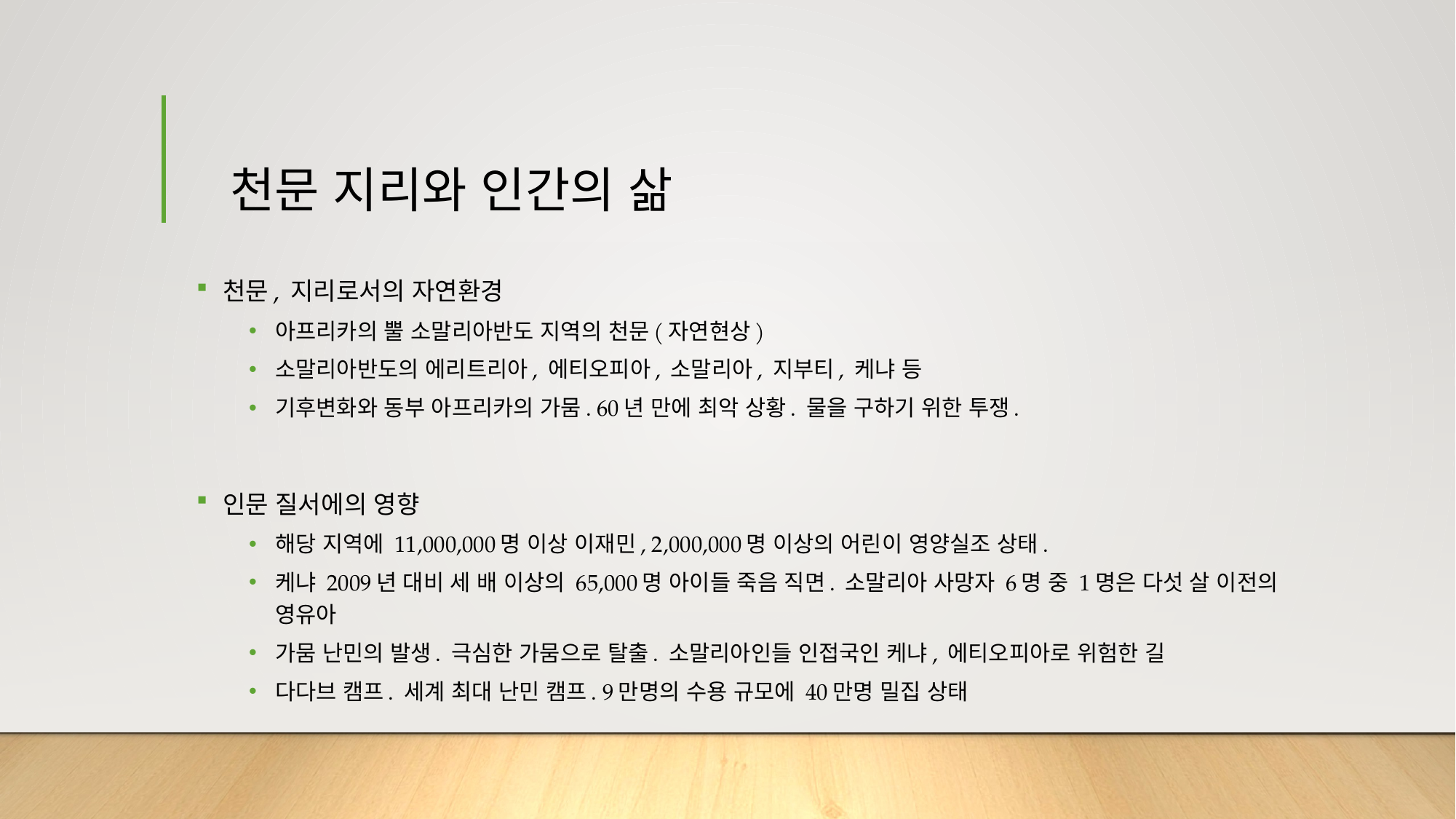

# 천문 지리와 인간의 삶
천문, 지리로서의 자연환경
아프리카의 뿔 소말리아반도 지역의 천문(자연현상)
소말리아반도의 에리트리아, 에티오피아, 소말리아, 지부티, 케냐 등
기후변화와 동부 아프리카의 가뭄. 60년 만에 최악 상황. 물을 구하기 위한 투쟁.

인문 질서에의 영향
해당 지역에 11,000,000명 이상 이재민, 2,000,000명 이상의 어린이 영양실조 상태.
케냐 2009년 대비 세 배 이상의 65,000명 아이들 죽음 직면. 소말리아 사망자 6명 중 1명은 다섯 살 이전의 영유아
가뭄 난민의 발생. 극심한 가뭄으로 탈출. 소말리아인들 인접국인 케냐, 에티오피아로 위험한 길
다다브 캠프. 세계 최대 난민 캠프. 9만명의 수용 규모에 40만명 밀집 상태